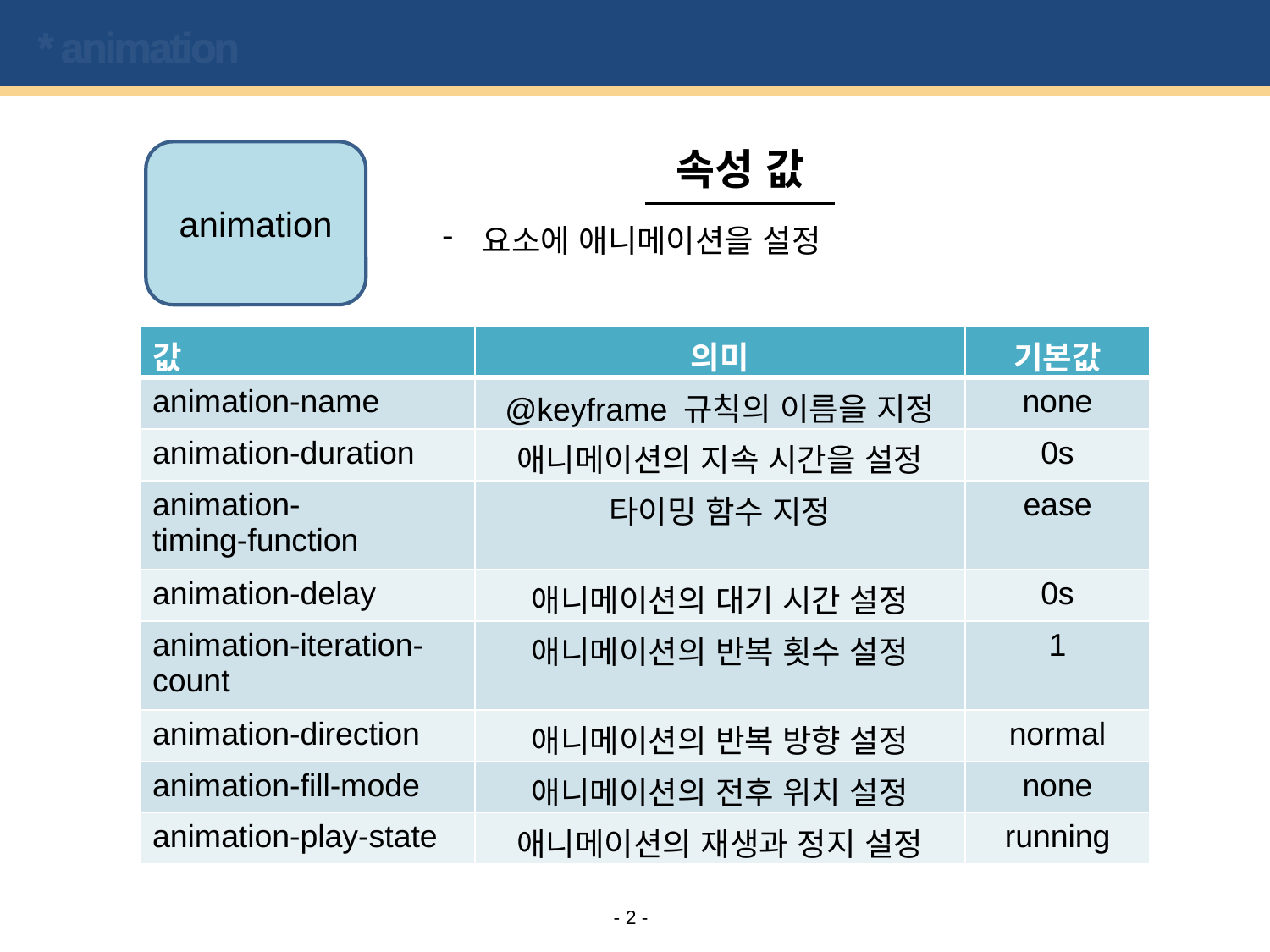

# * animation
속성 값
animation
요소에 애니메이션을 설정
| 값 | 의미 | 기본값 |
| --- | --- | --- |
| animation-name | @keyframe 규칙의 이름을 지정 | none |
| animation-duration | 애니메이션의 지속 시간을 설정 | 0s |
| animation- timing-function | 타이밍 함수 지정 | ease |
| animation-delay | 애니메이션의 대기 시간 설정 | 0s |
| animation-iteration-count | 애니메이션의 반복 횟수 설정 | 1 |
| animation-direction | 애니메이션의 반복 방향 설정 | normal |
| animation-fill-mode | 애니메이션의 전후 위치 설정 | none |
| animation-play-state | 애니메이션의 재생과 정지 설정 | running |